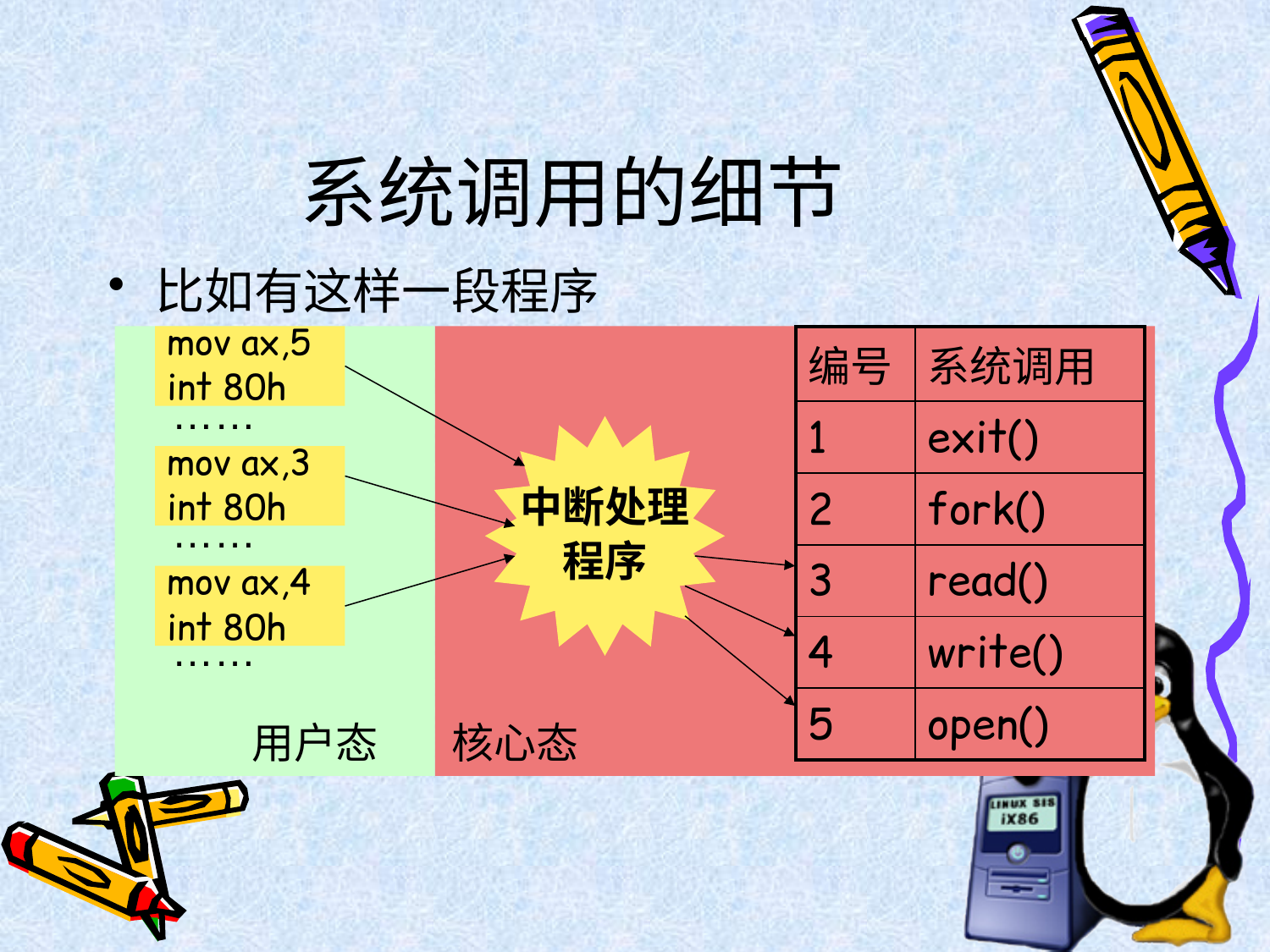

# 系统调用的细节
比如有这样一段程序
open();
……
read();
……
write();
……

用户态
mov ax,5
int 80h

核心态
| 编号 | 系统调用 |
| --- | --- |
| 1 | exit() |
| 2 | fork() |
| 3 | read() |
| 4 | write() |
| 5 | open() |

中断处理
程序
mov ax,3
int 80h

mov ax,4
int 80h